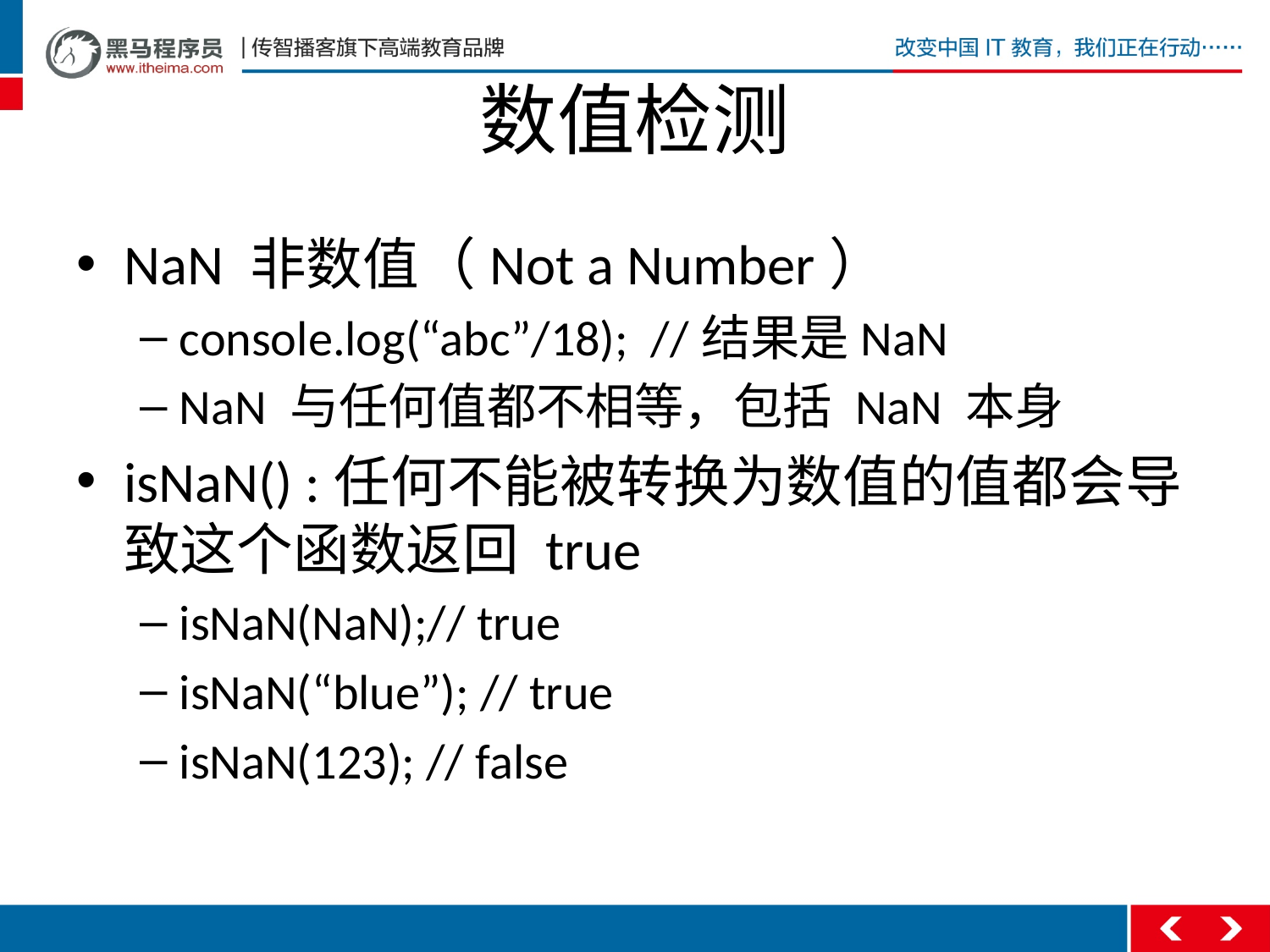

# 数值检测
NaN 非数值（Not a Number）
console.log(“abc”/18);  //结果是NaN
NaN 与任何值都不相等，包括 NaN 本身
isNaN() :任何不能被转换为数值的值都会导致这个函数返回 true
isNaN(NaN);// true
isNaN(“blue”); // true
isNaN(123); // false